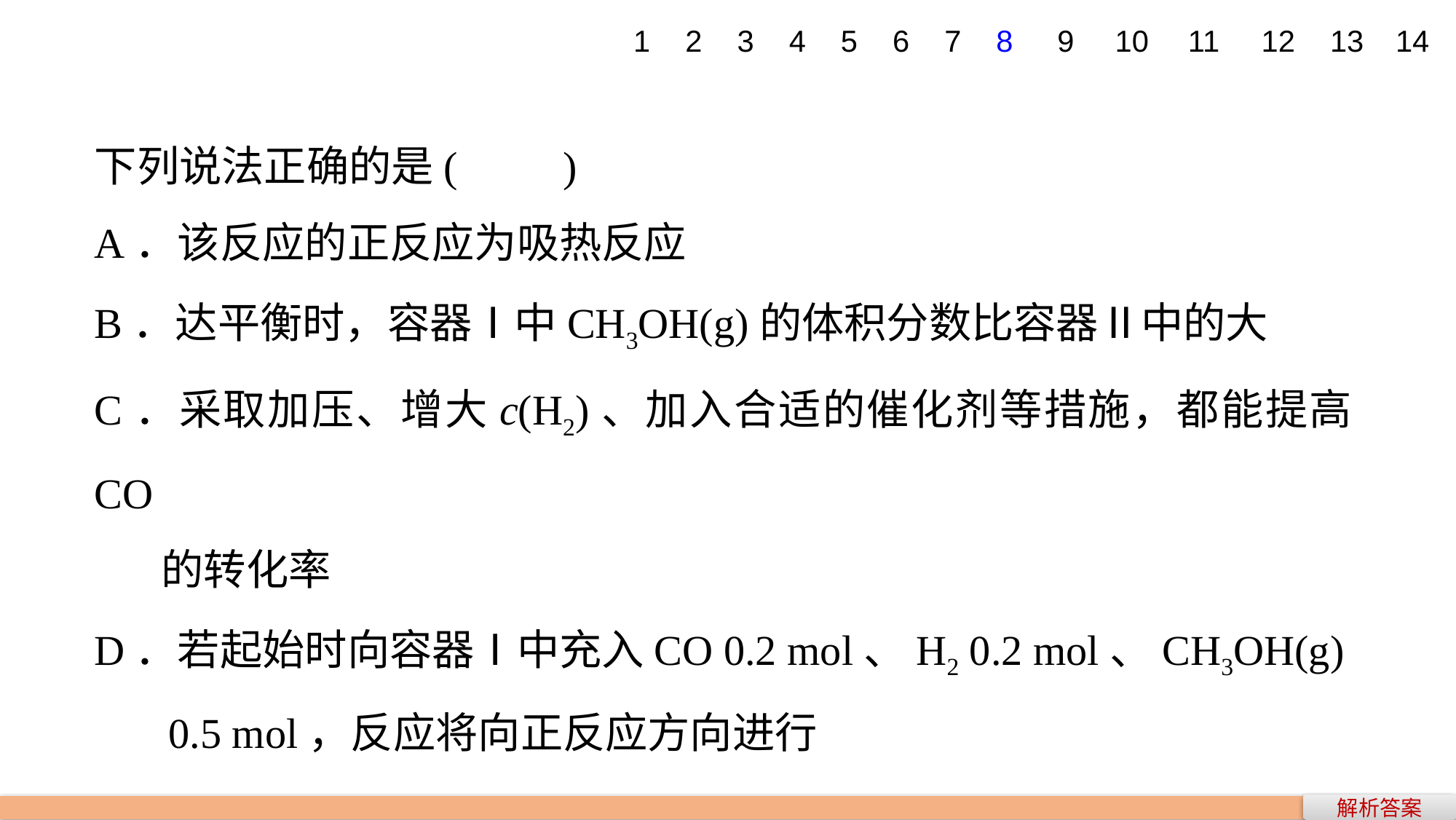

1
2
3
4
5
6
7
8
9
10
11
12
13
14
下列说法正确的是(　　)
A．该反应的正反应为吸热反应
B．达平衡时，容器Ⅰ中CH3OH(g)的体积分数比容器Ⅱ中的大
C．采取加压、增大c(H2)、加入合适的催化剂等措施，都能提高CO
      的转化率
D．若起始时向容器Ⅰ中充入CO 0.2 mol、H2 0.2 mol、CH3OH(g)
       0.5 mol，反应将向正反应方向进行
解析答案